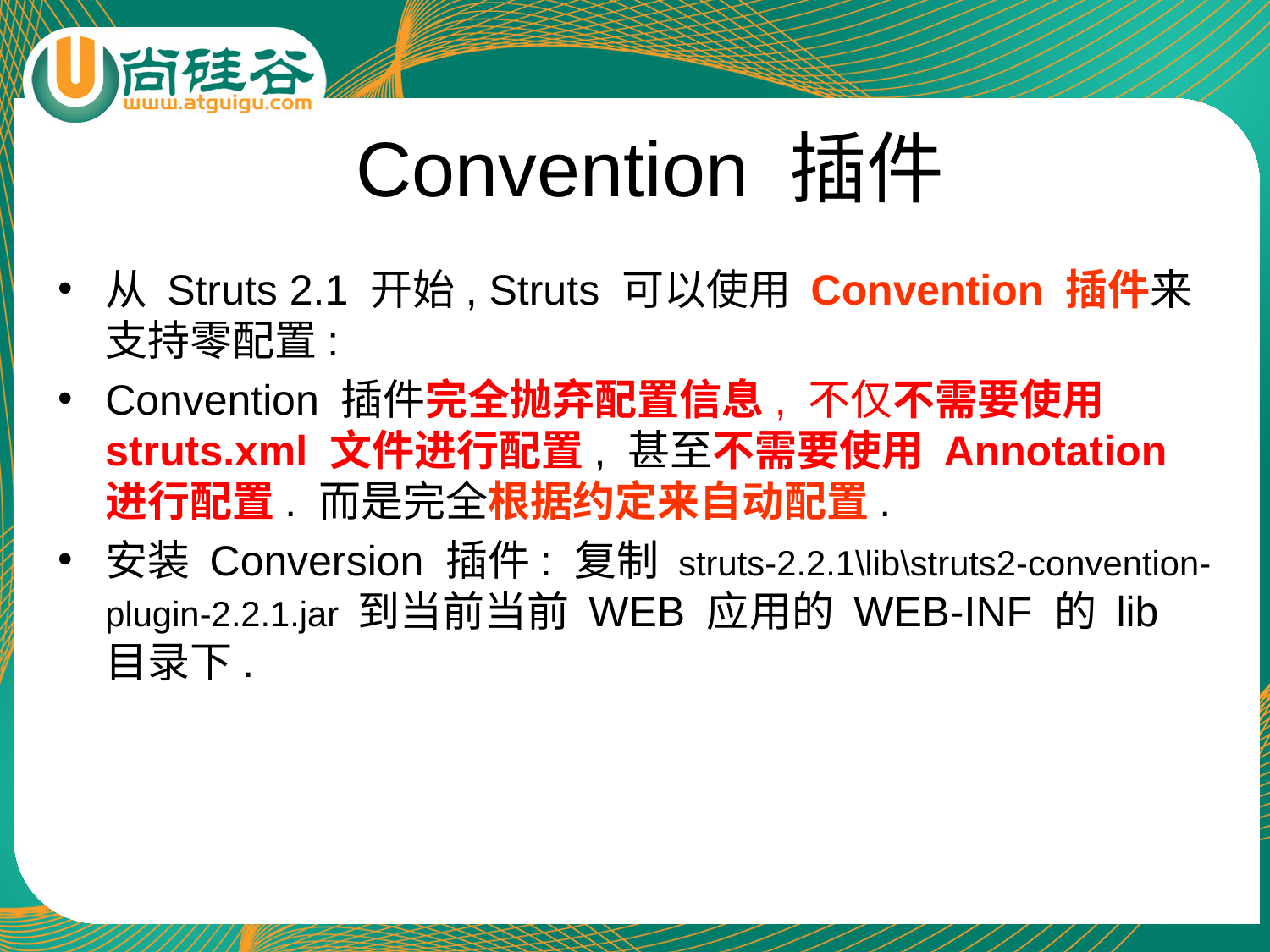

# Convention 插件
从 Struts 2.1 开始, Struts 可以使用 Convention 插件来支持零配置:
Convention 插件完全抛弃配置信息, 不仅不需要使用 struts.xml 文件进行配置, 甚至不需要使用 Annotation 进行配置. 而是完全根据约定来自动配置.
安装 Conversion 插件: 复制 struts-2.2.1\lib\struts2-convention-plugin-2.2.1.jar 到当前当前 WEB 应用的 WEB-INF 的 lib 目录下.